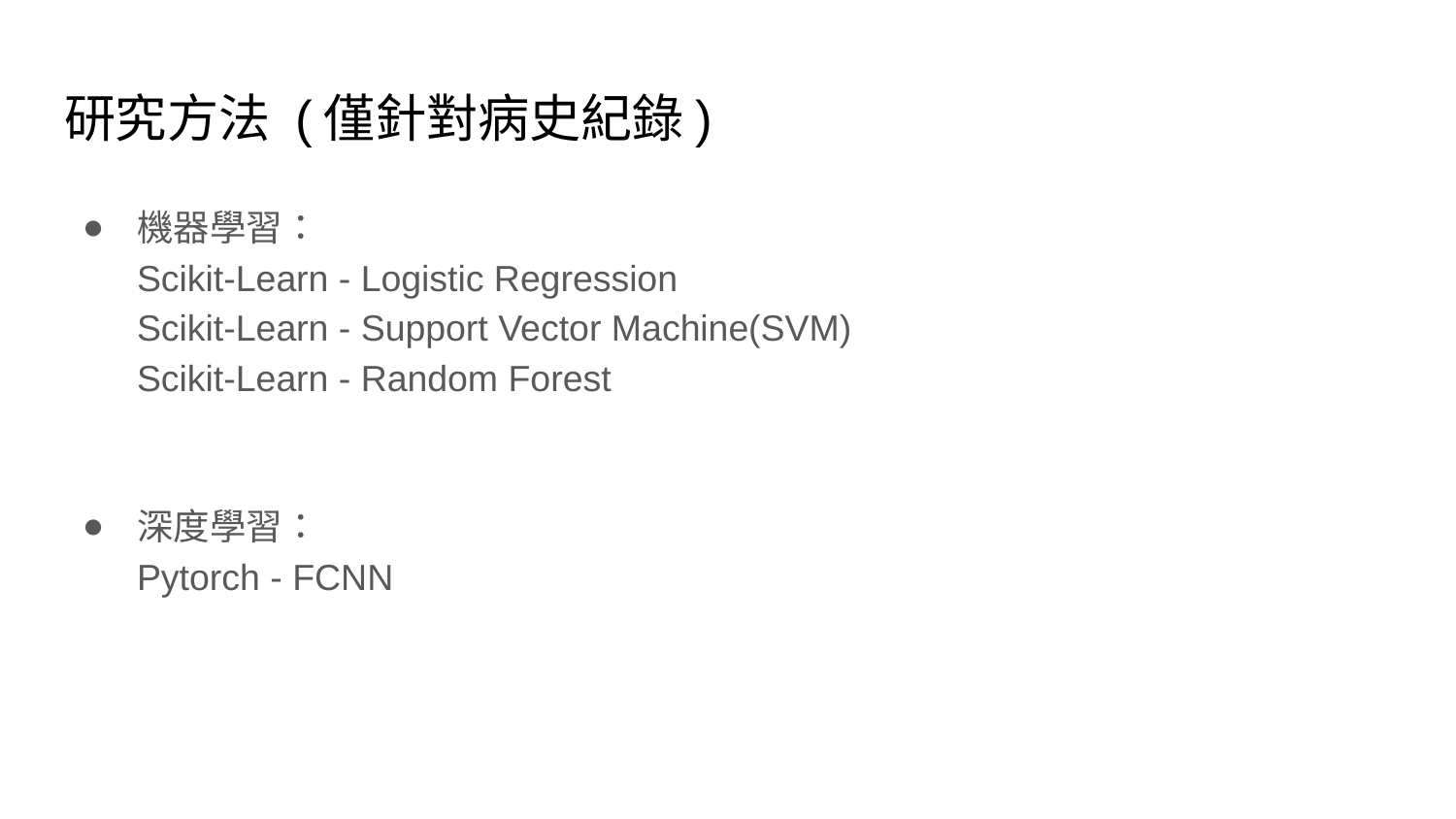

# 研究方法 (僅針對病史紀錄)
機器學習：
Scikit-Learn - Logistic Regression
Scikit-Learn - Support Vector Machine(SVM)
Scikit-Learn - Random Forest

深度學習：
Pytorch - FCNN